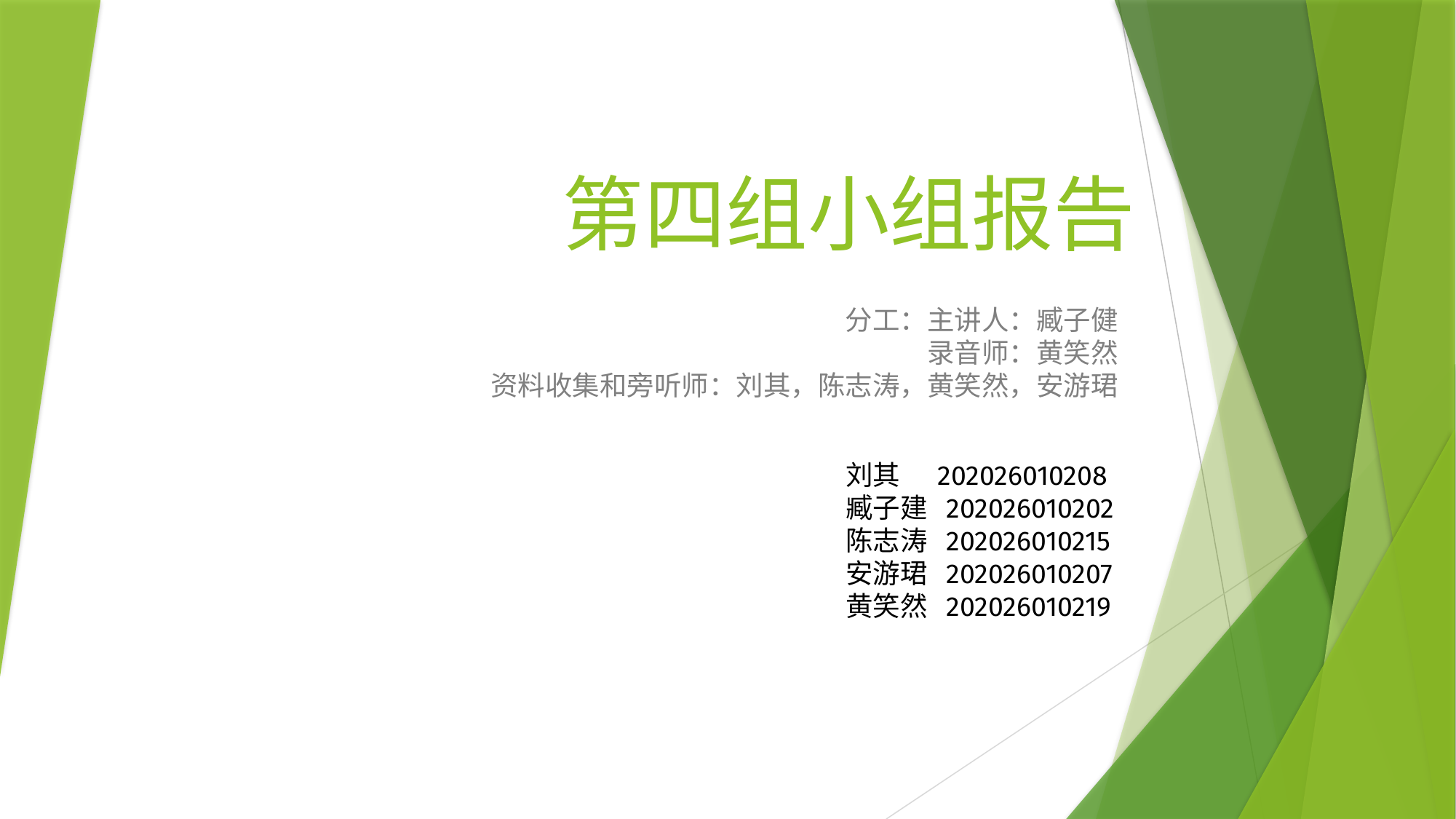

# 第四组小组报告
分工：主讲人：臧子健
录音师：黄笑然
资料收集和旁听师：刘其，陈志涛，黄笑然，安游珺
刘其     202026010208
臧子建  202026010202
陈志涛  202026010215
安游珺  202026010207
黄笑然  202026010219